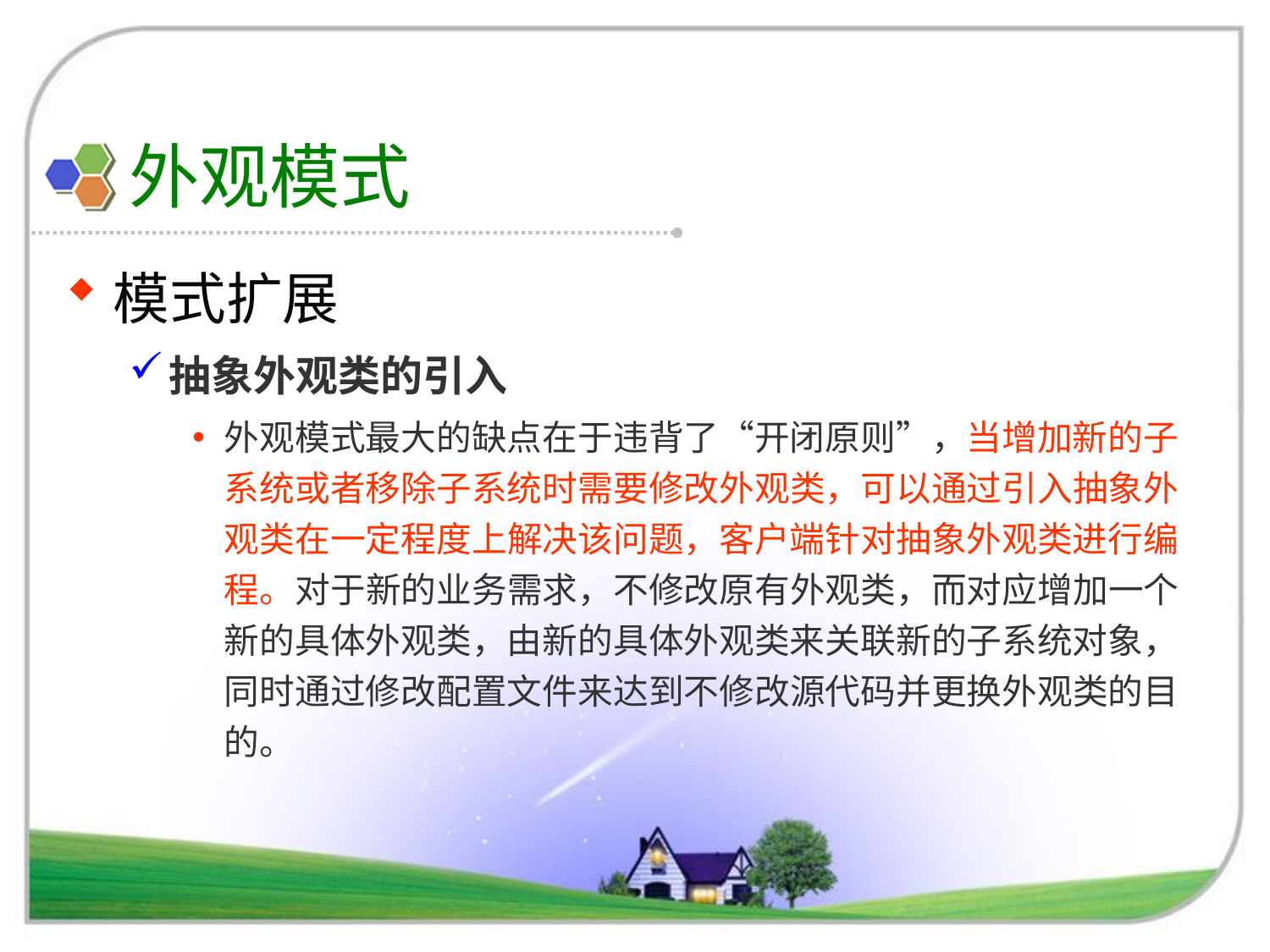

# 外观模式
模式扩展
抽象外观类的引入
外观模式最大的缺点在于违背了“开闭原则”，当增加新的子系统或者移除子系统时需要修改外观类，可以通过引入抽象外观类在一定程度上解决该问题，客户端针对抽象外观类进行编程。对于新的业务需求，不修改原有外观类，而对应增加一个新的具体外观类，由新的具体外观类来关联新的子系统对象，同时通过修改配置文件来达到不修改源代码并更换外观类的目的。